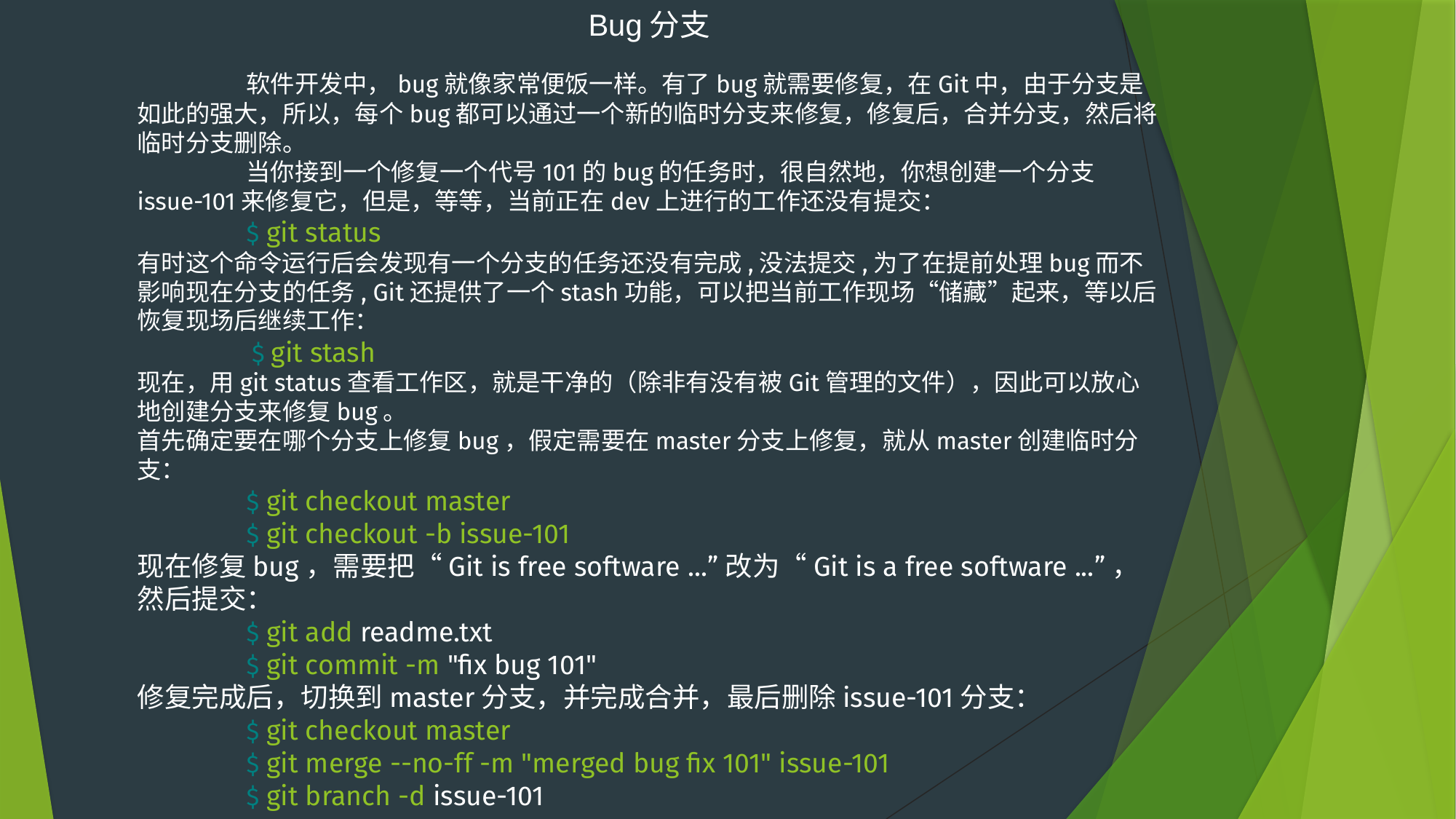

Bug分支
	软件开发中，bug就像家常便饭一样。有了bug就需要修复，在Git中，由于分支是如此的强大，所以，每个bug都可以通过一个新的临时分支来修复，修复后，合并分支，然后将临时分支删除。
	当你接到一个修复一个代号101的bug的任务时，很自然地，你想创建一个分支issue-101来修复它，但是，等等，当前正在dev上进行的工作还没有提交：
	$ git status
有时这个命令运行后会发现有一个分支的任务还没有完成,没法提交,为了在提前处理bug而不影响现在分支的任务, Git还提供了一个stash功能，可以把当前工作现场“储藏”起来，等以后恢复现场后继续工作：
                  $ git stash
现在，用git status查看工作区，就是干净的（除非有没有被Git管理的文件），因此可以放心地创建分支来修复bug。
首先确定要在哪个分支上修复bug，假定需要在master分支上修复，就从master创建临时分支：
	$ git checkout master
	$ git checkout -b issue-101
现在修复bug，需要把“Git is free software ...”改为“Git is a free software ...”，然后提交：
	$ git add readme.txt
	$ git commit -m "fix bug 101"
修复完成后，切换到master分支，并完成合并，最后删除issue-101分支：
	$ git checkout master
	$ git merge --no-ff -m "merged bug fix 101" issue-101
	$ git branch -d issue-101